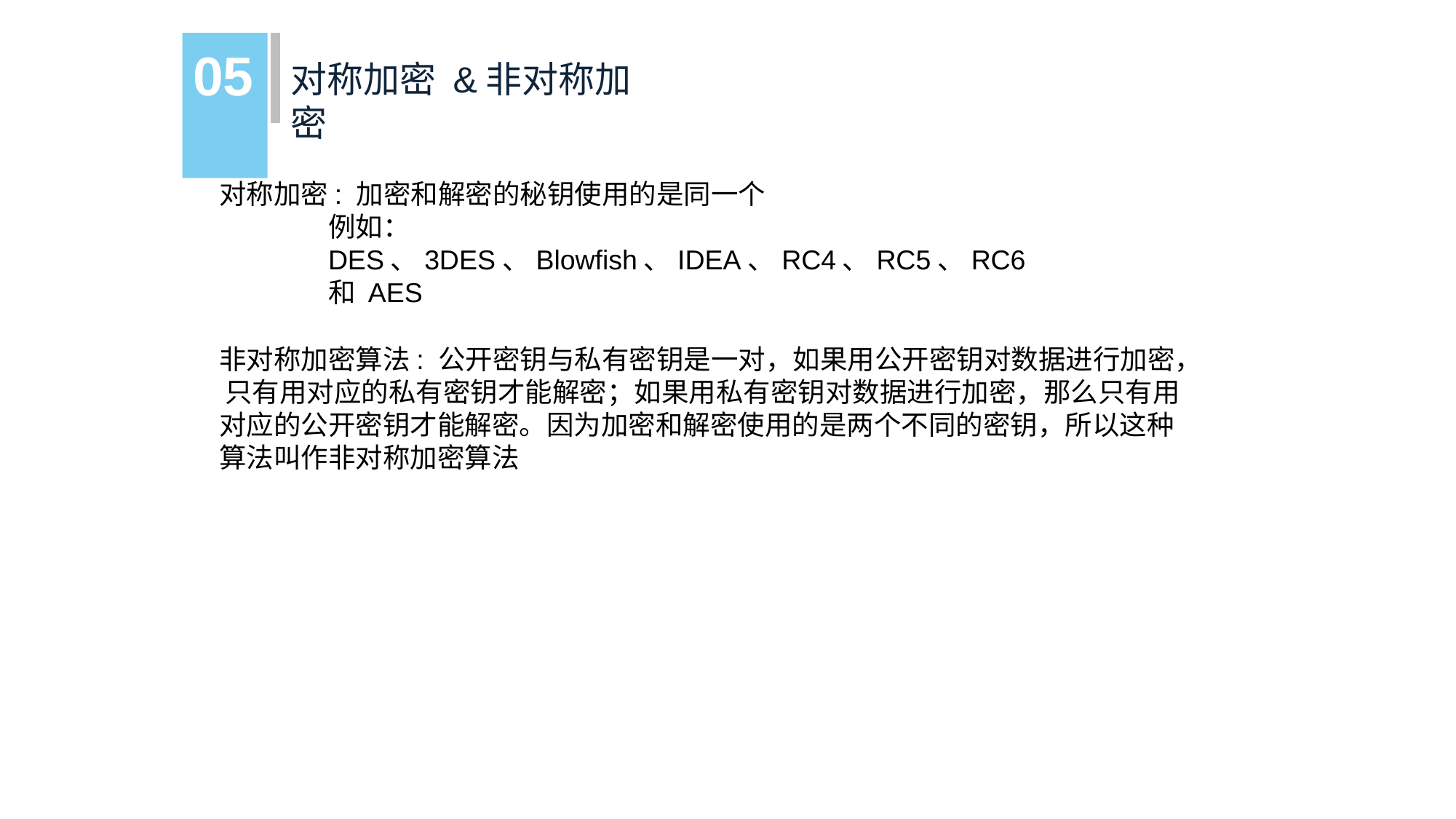

# 05
对称加密 &非对称加密
对称加密: 加密和解密的秘钥使用的是同一个
例如：DES、3DES、Blowfish、IDEA、RC4、RC5、RC6 和 AES
非对称加密算法: 公开密钥与私有密钥是一对，如果用公开密钥对数据进行加密， 只有用对应的私有密钥才能解密；如果用私有密钥对数据进行加密，那么只有用 对应的公开密钥才能解密。因为加密和解密使用的是两个不同的密钥，所以这种 算法叫作非对称加密算法